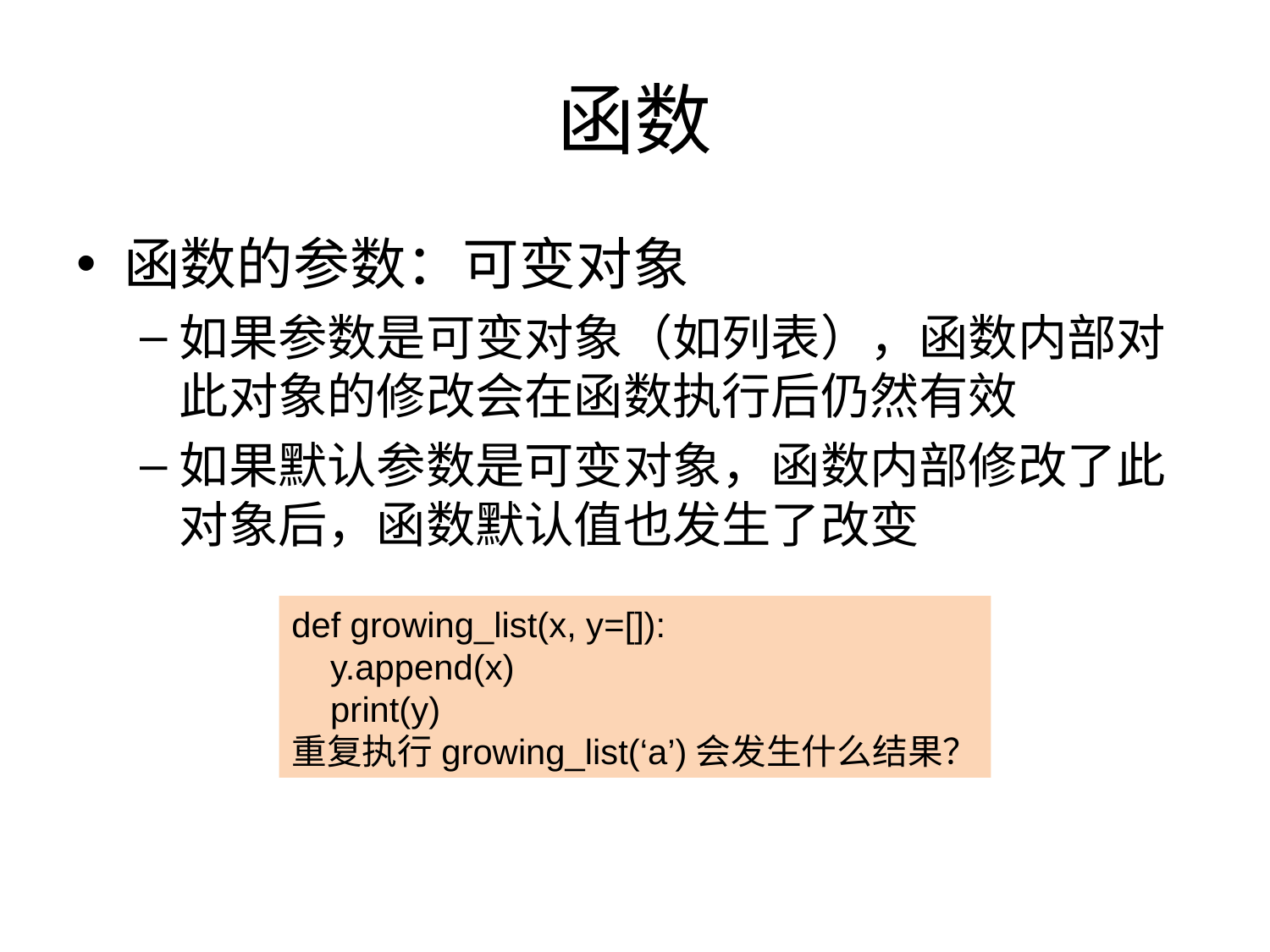

# 函数
函数的参数：可变对象
如果参数是可变对象（如列表），函数内部对此对象的修改会在函数执行后仍然有效
如果默认参数是可变对象，函数内部修改了此对象后，函数默认值也发生了改变

def growing_list(x, y=[]):
    y.append(x)
    print(y)
重复执行growing_list(‘a’)会发生什么结果？